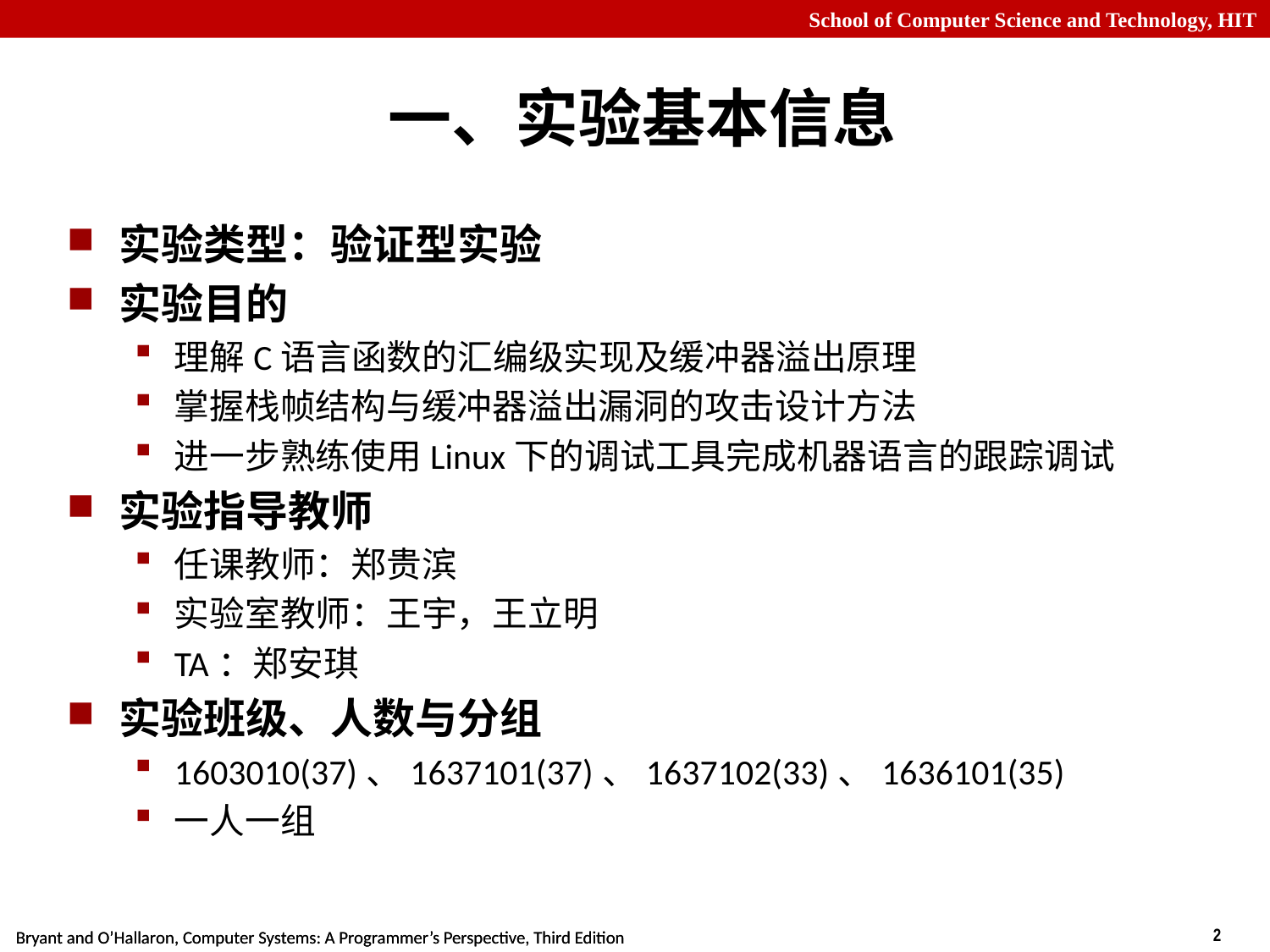

# 一、实验基本信息
实验类型：验证型实验
实验目的
理解C语言函数的汇编级实现及缓冲器溢出原理
掌握栈帧结构与缓冲器溢出漏洞的攻击设计方法
进一步熟练使用Linux下的调试工具完成机器语言的跟踪调试
实验指导教师
任课教师：郑贵滨
实验室教师：王宇，王立明
TA：郑安琪
实验班级、人数与分组
1603010(37)、1637101(37)、1637102(33)、1636101(35)
一人一组